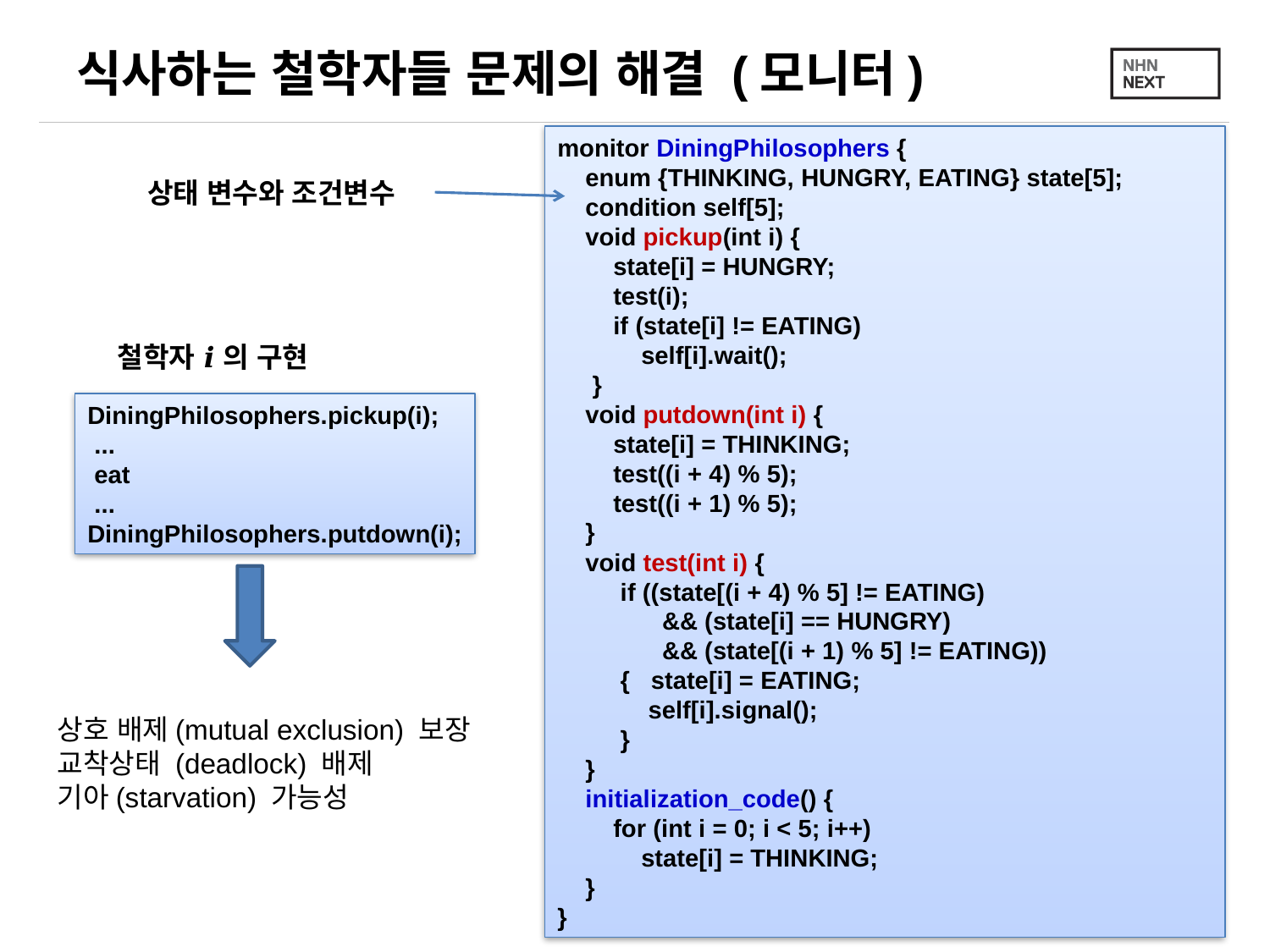

# 식사하는 철학자들 문제의 해결 (모니터)
monitor DiningPhilosophers {
    enum {THINKING, HUNGRY, EATING} state[5];
    condition self[5];
    void pickup(int i) {
        state[i] = HUNGRY;
        test(i);
        if (state[i] != EATING)
            self[i].wait();
     }
    void putdown(int i) {
        state[i] = THINKING;
        test((i + 4) % 5);
        test((i + 1) % 5);
    }
    void test(int i) {
         if ((state[(i + 4) % 5] != EATING)
               && (state[i] == HUNGRY)
               && (state[(i + 1) % 5] != EATING))
         {   state[i] = EATING;
             self[i].signal();
         }
    }
    initialization_code() {
        for (int i = 0; i < 5; i++)
            state[i] = THINKING;
    }
}
상태 변수와 조건변수
철학자 𝒊 의 구현
DiningPhilosophers.pickup(i);
 ...
 eat
 ... DiningPhilosophers.putdown(i);

상호 배제(mutual exclusion) 보장 교착상태 (deadlock) 배제
기아(starvation) 가능성